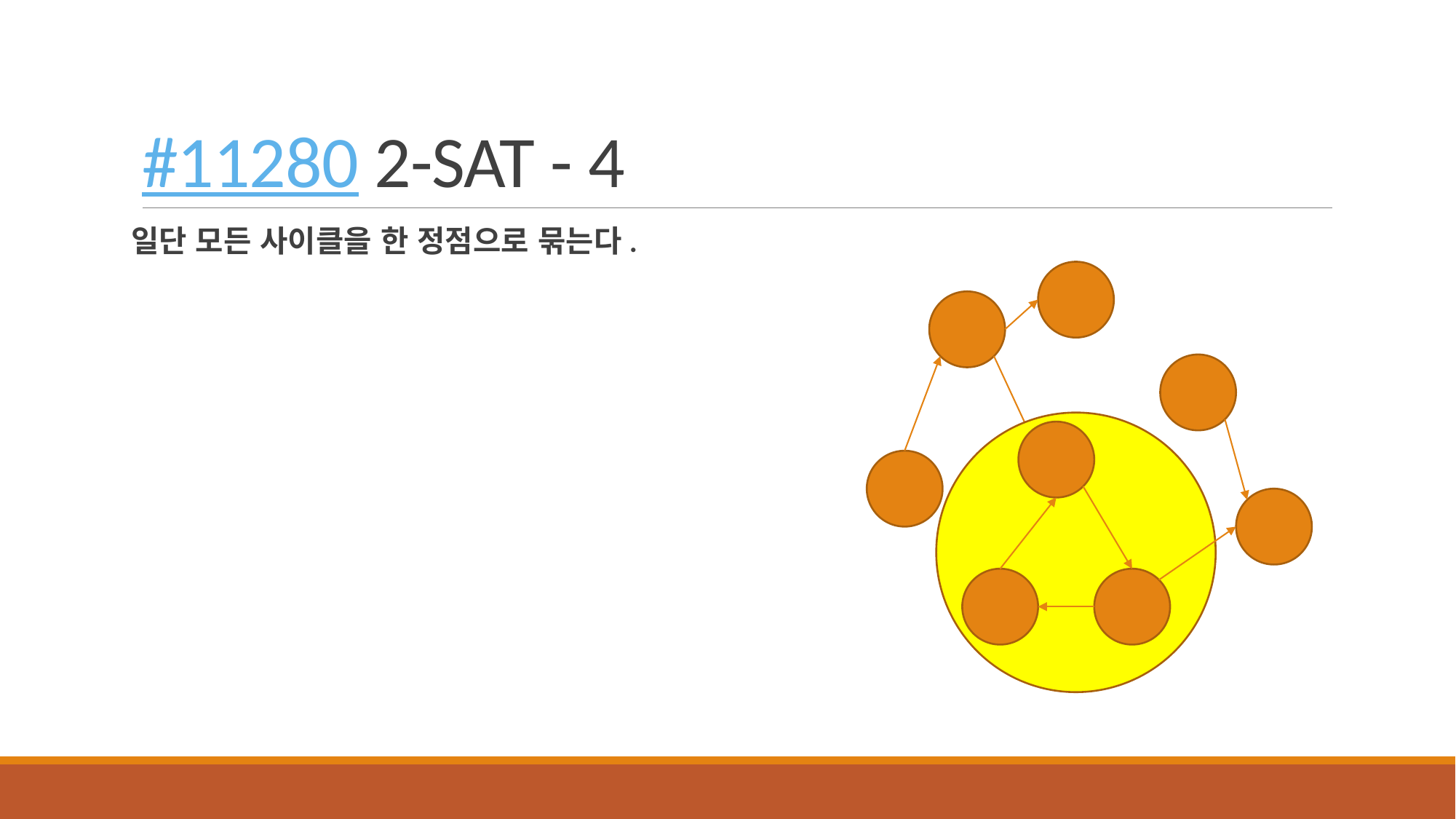

# #11280 2-SAT - 4
일단 모든 사이클을 한 정점으로 묶는다.